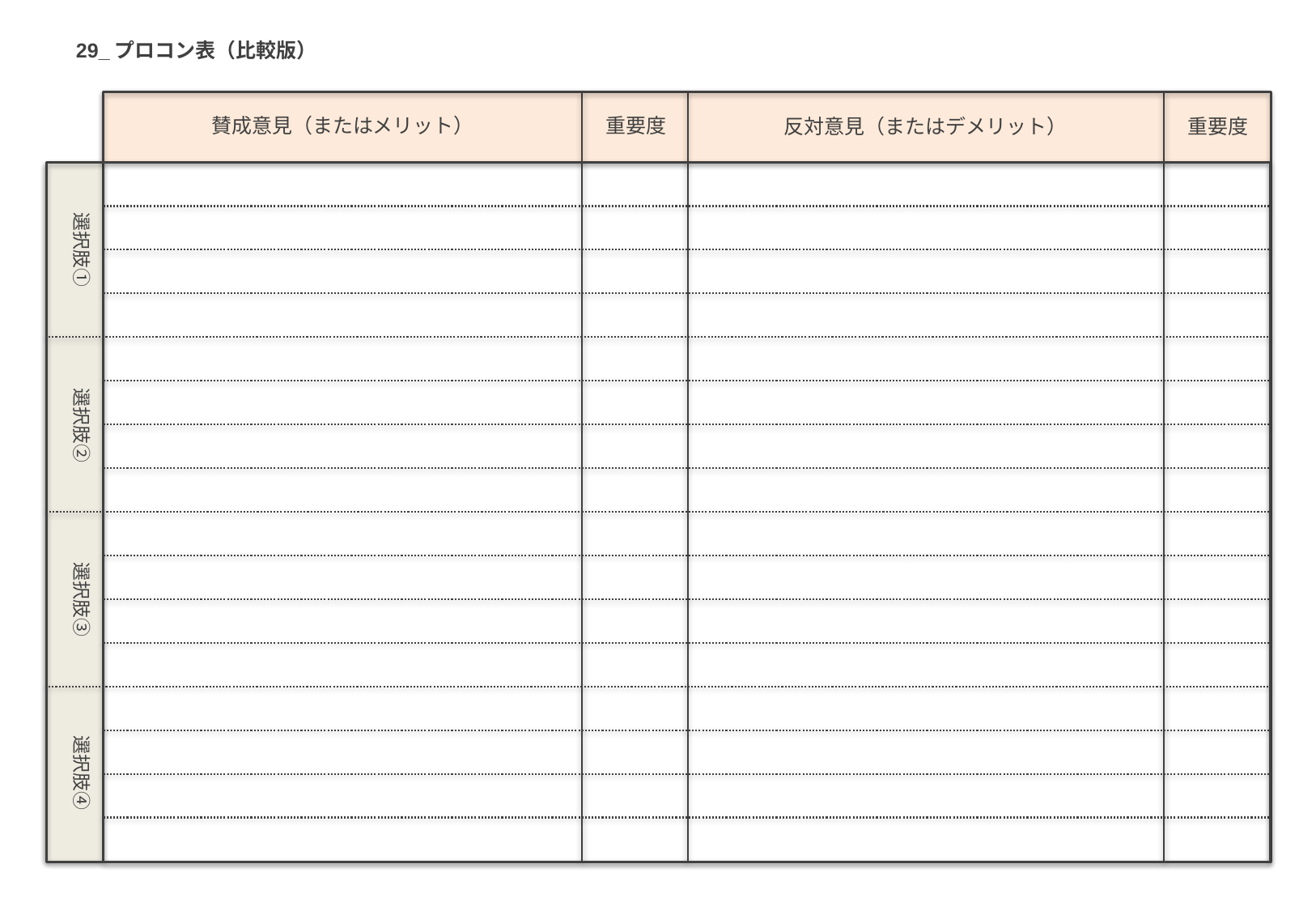

29_プロコン表（比較版）

賛成意見（またはメリット）
重要度
反対意見（またはデメリット）
重要度
選択肢①

選択肢②
選択肢③
選択肢④